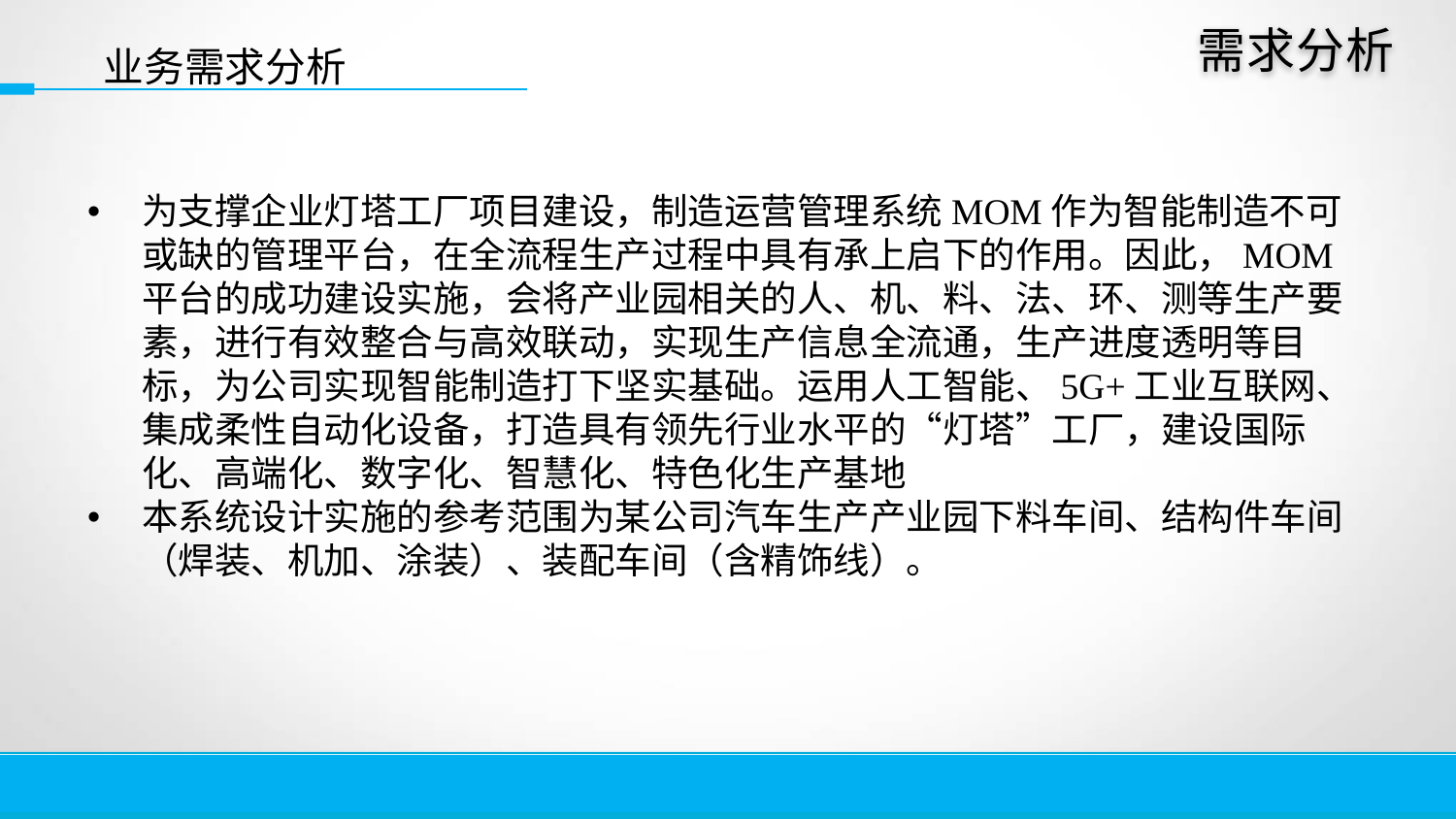

需求分析
业务需求分析

为支撑企业灯塔工厂项目建设，制造运营管理系统MOM作为智能制造不可或缺的管理平台，在全流程生产过程中具有承上启下的作用。因此，MOM平台的成功建设实施，会将产业园相关的人、机、料、法、环、测等生产要素，进行有效整合与高效联动，实现生产信息全流通，生产进度透明等目标，为公司实现智能制造打下坚实基础。运用人工智能、5G+工业互联网、集成柔性自动化设备，打造具有领先行业水平的“灯塔”工厂，建设国际化、高端化、数字化、智慧化、特色化生产基地
本系统设计实施的参考范围为某公司汽车生产产业园下料车间、结构件车间（焊装、机加、涂装）、装配车间（含精饰线）。